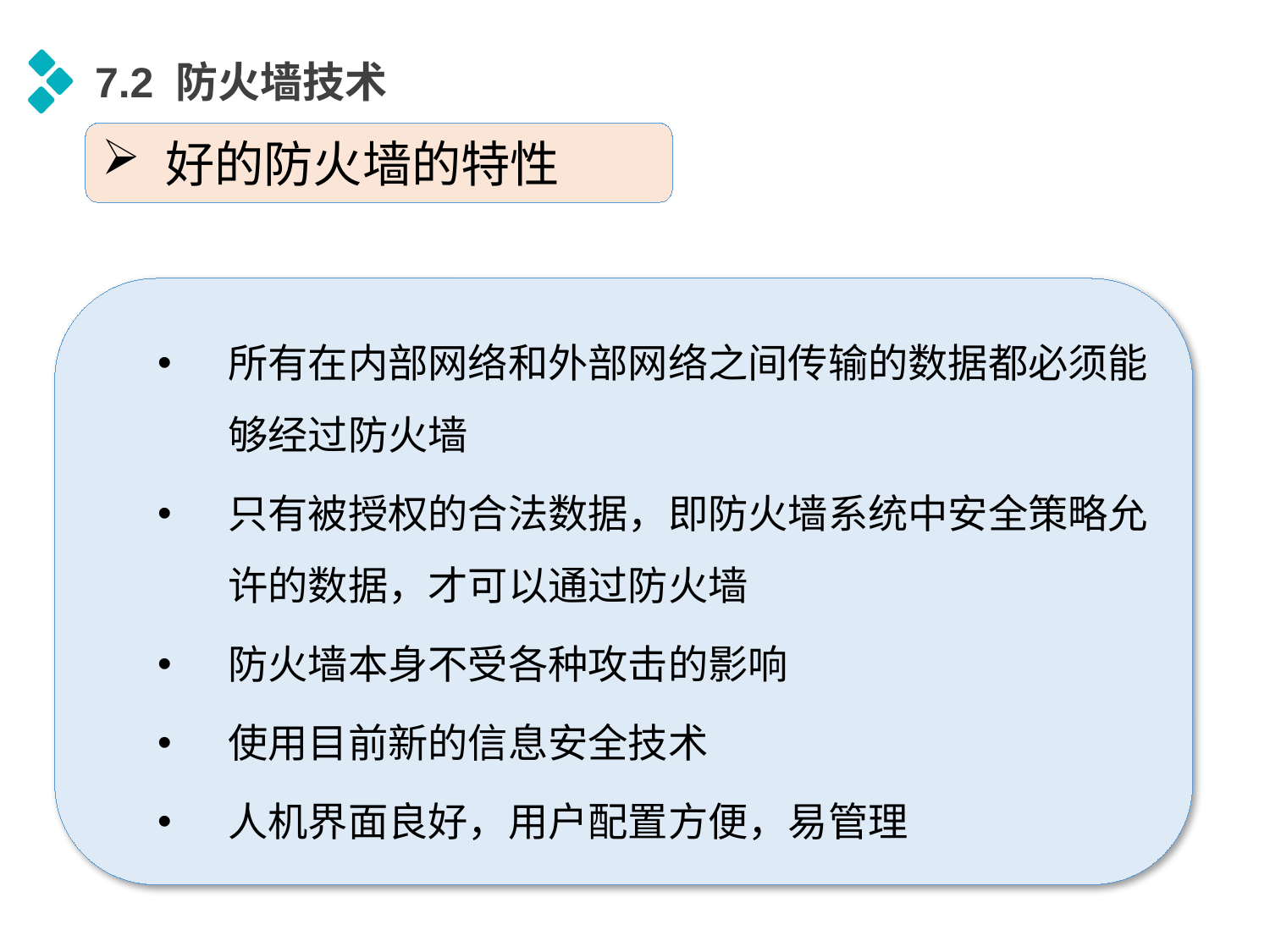

7.2 防火墙技术

好的防火墙的特性
所有在内部网络和外部网络之间传输的数据都必须能够经过防火墙
只有被授权的合法数据，即防火墙系统中安全策略允许的数据，才可以通过防火墙
防火墙本身不受各种攻击的影响
使用目前新的信息安全技术
人机界面良好，用户配置方便，易管理